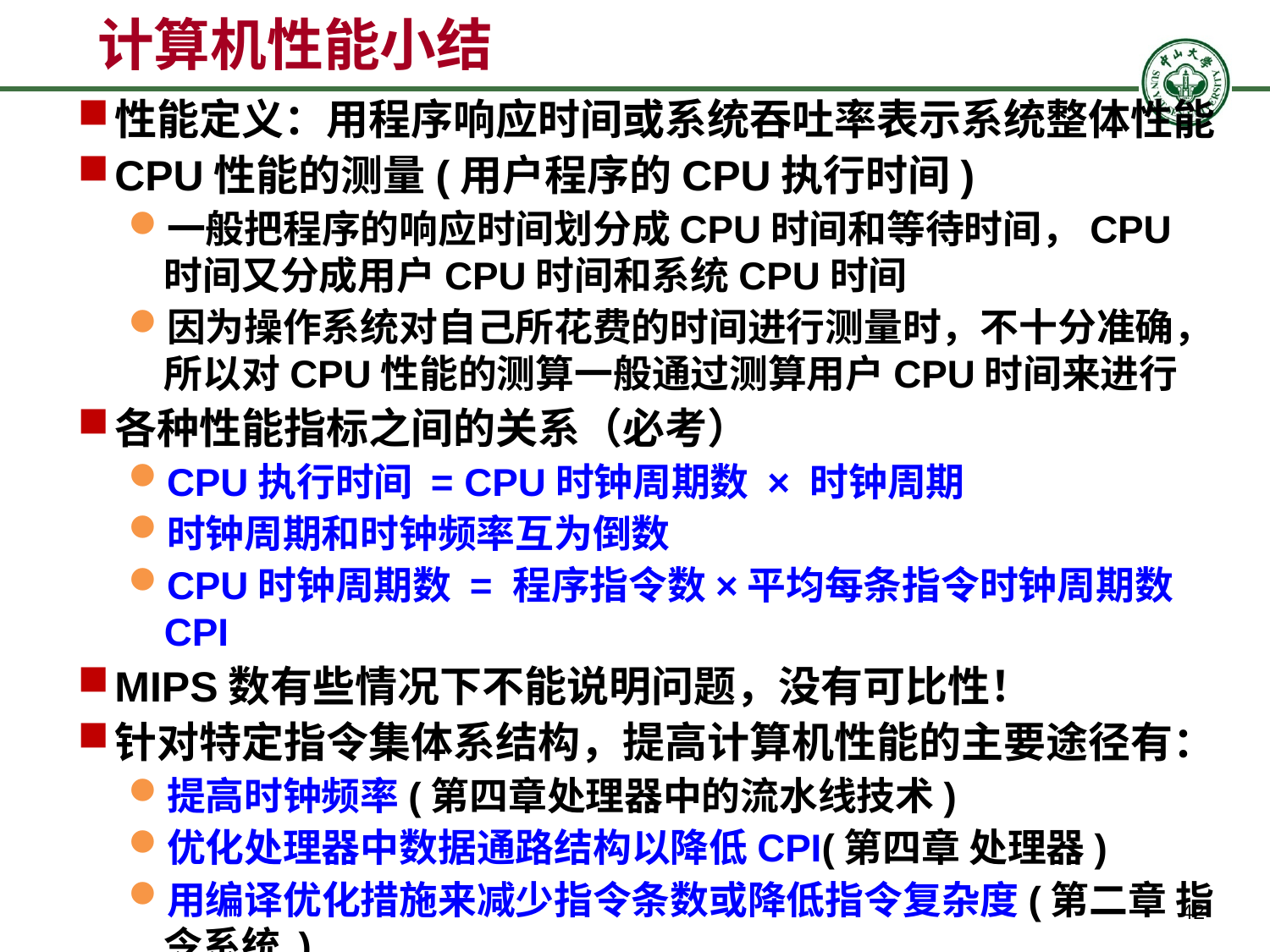

# 计算机性能小结
性能定义：用程序响应时间或系统吞吐率表示系统整体性能
CPU性能的测量(用户程序的CPU执行时间)
一般把程序的响应时间划分成CPU时间和等待时间，CPU时间又分成用户CPU时间和系统CPU时间
因为操作系统对自己所花费的时间进行测量时，不十分准确，所以对CPU性能的测算一般通过测算用户CPU时间来进行
各种性能指标之间的关系（必考）
CPU执行时间 = CPU时钟周期数 × 时钟周期
时钟周期和时钟频率互为倒数
CPU时钟周期数 = 程序指令数×平均每条指令时钟周期数CPI
MIPS数有些情况下不能说明问题，没有可比性！
针对特定指令集体系结构，提高计算机性能的主要途径有：
提高时钟频率(第四章处理器中的流水线技术)
优化处理器中数据通路结构以降低CPI(第四章 处理器)
用编译优化措施来减少指令条数或降低指令复杂度(第二章 指令系统 )